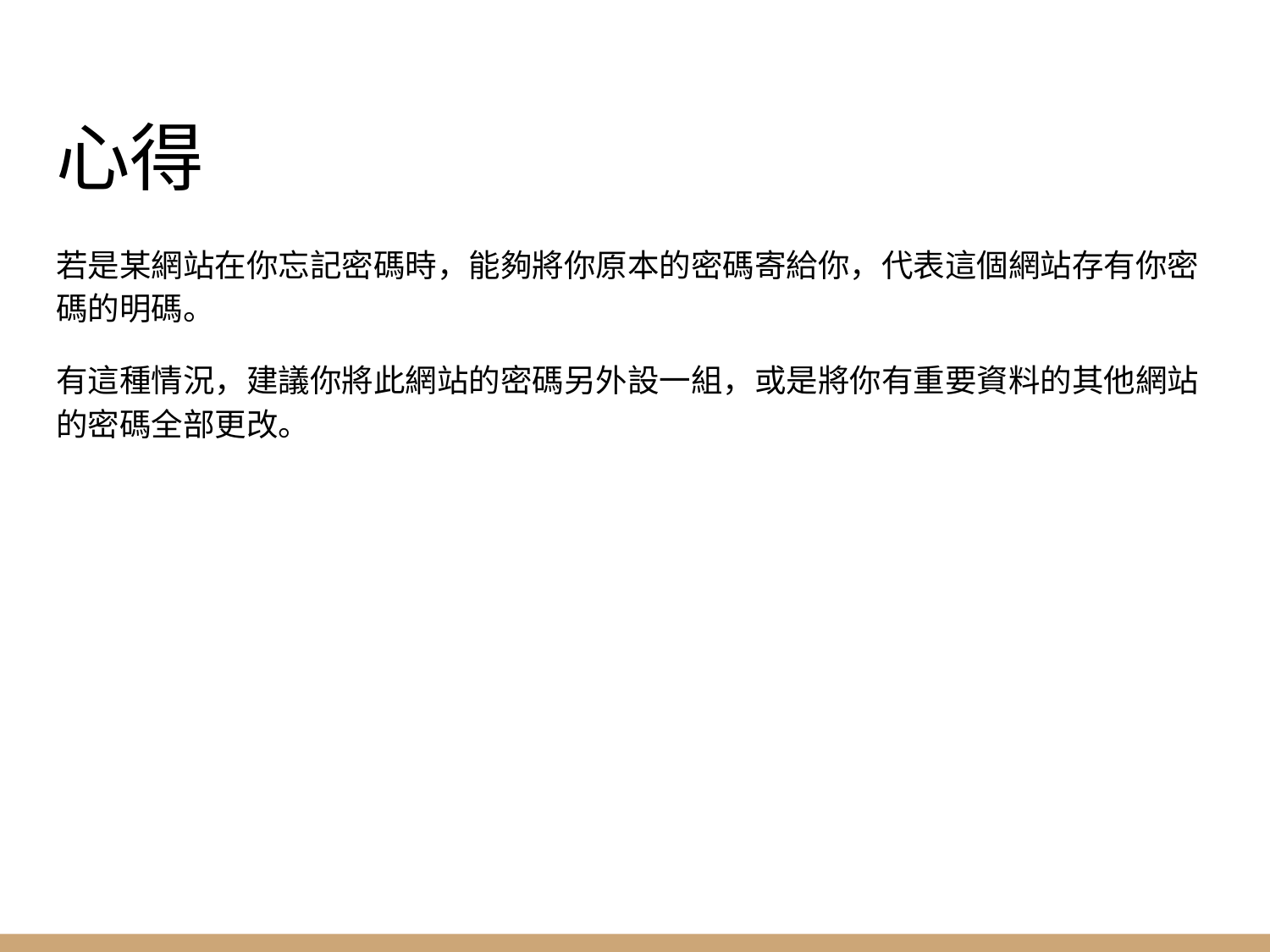

# 心得
若是某網站在你忘記密碼時，能夠將你原本的密碼寄給你，代表這個網站存有你密碼的明碼。
有這種情況，建議你將此網站的密碼另外設一組，或是將你有重要資料的其他網站的密碼全部更改。